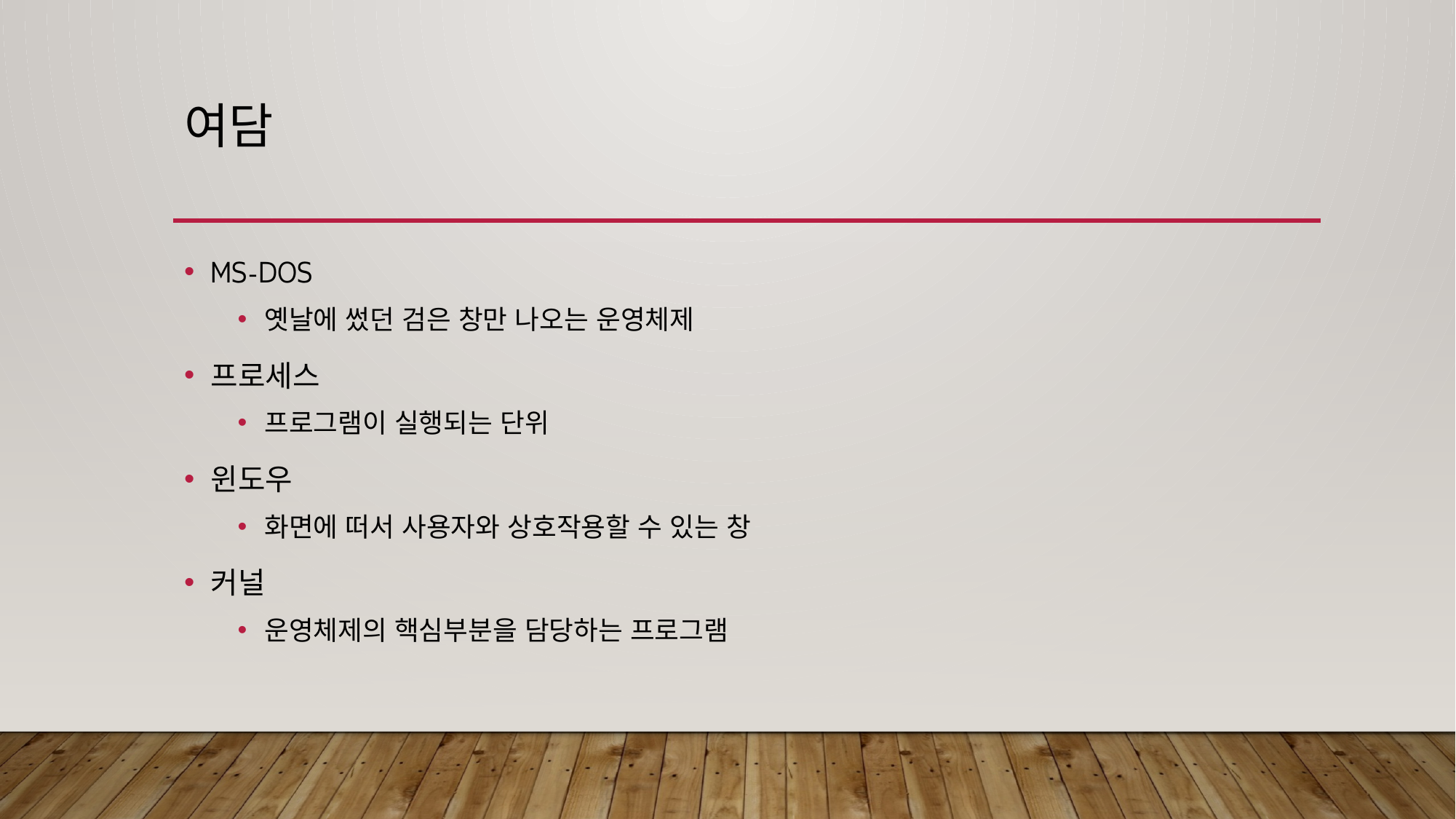

# 여담
MS-DOS
옛날에 썼던 검은 창만 나오는 운영체제
프로세스
프로그램이 실행되는 단위
윈도우
화면에 떠서 사용자와 상호작용할 수 있는 창
커널
운영체제의 핵심부분을 담당하는 프로그램